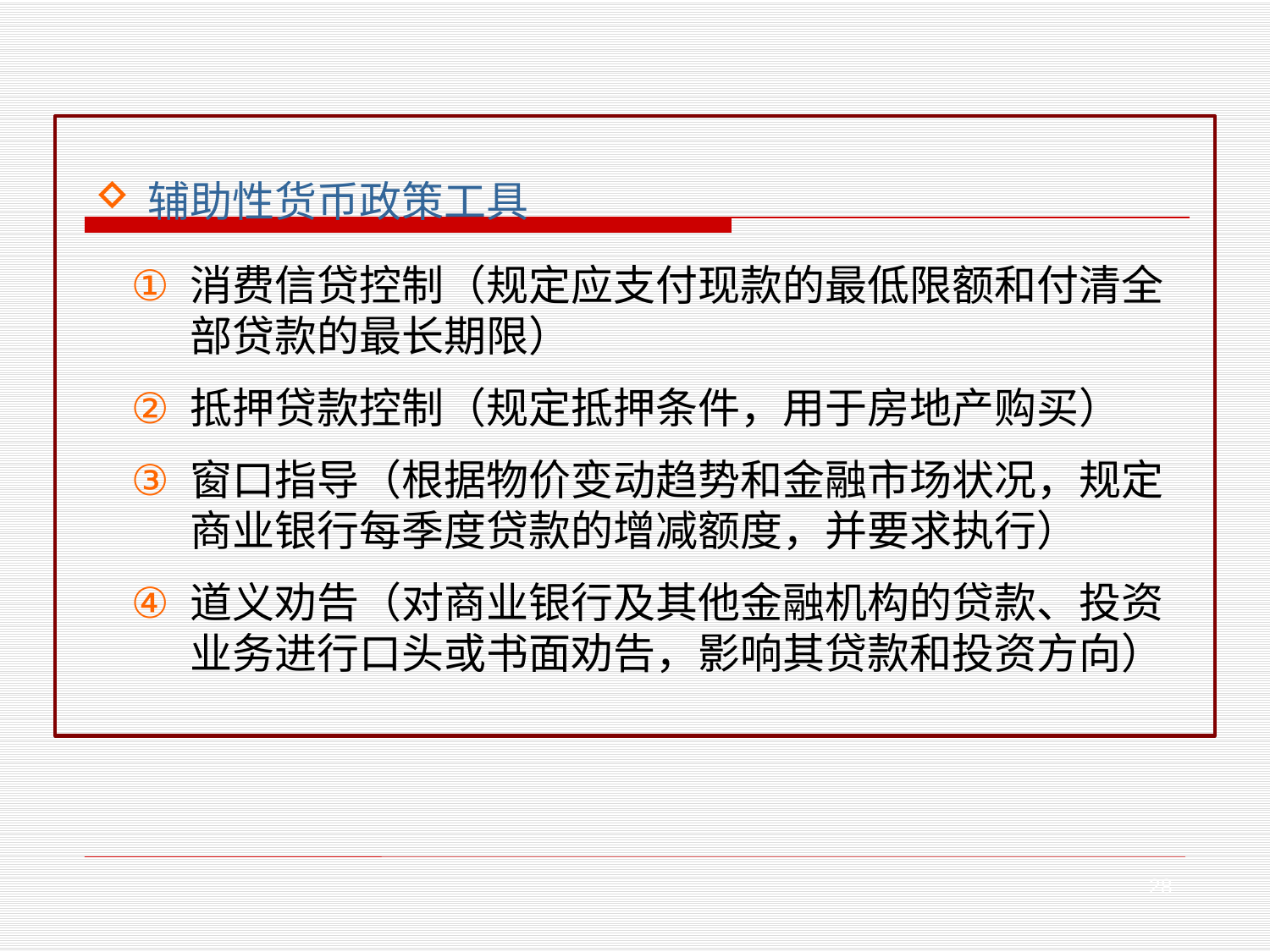

辅助性货币政策工具
消费信贷控制（规定应支付现款的最低限额和付清全部贷款的最长期限）
抵押贷款控制（规定抵押条件，用于房地产购买）
窗口指导（根据物价变动趋势和金融市场状况，规定商业银行每季度贷款的增减额度，并要求执行）
道义劝告（对商业银行及其他金融机构的贷款、投资业务进行口头或书面劝告，影响其贷款和投资方向）
28